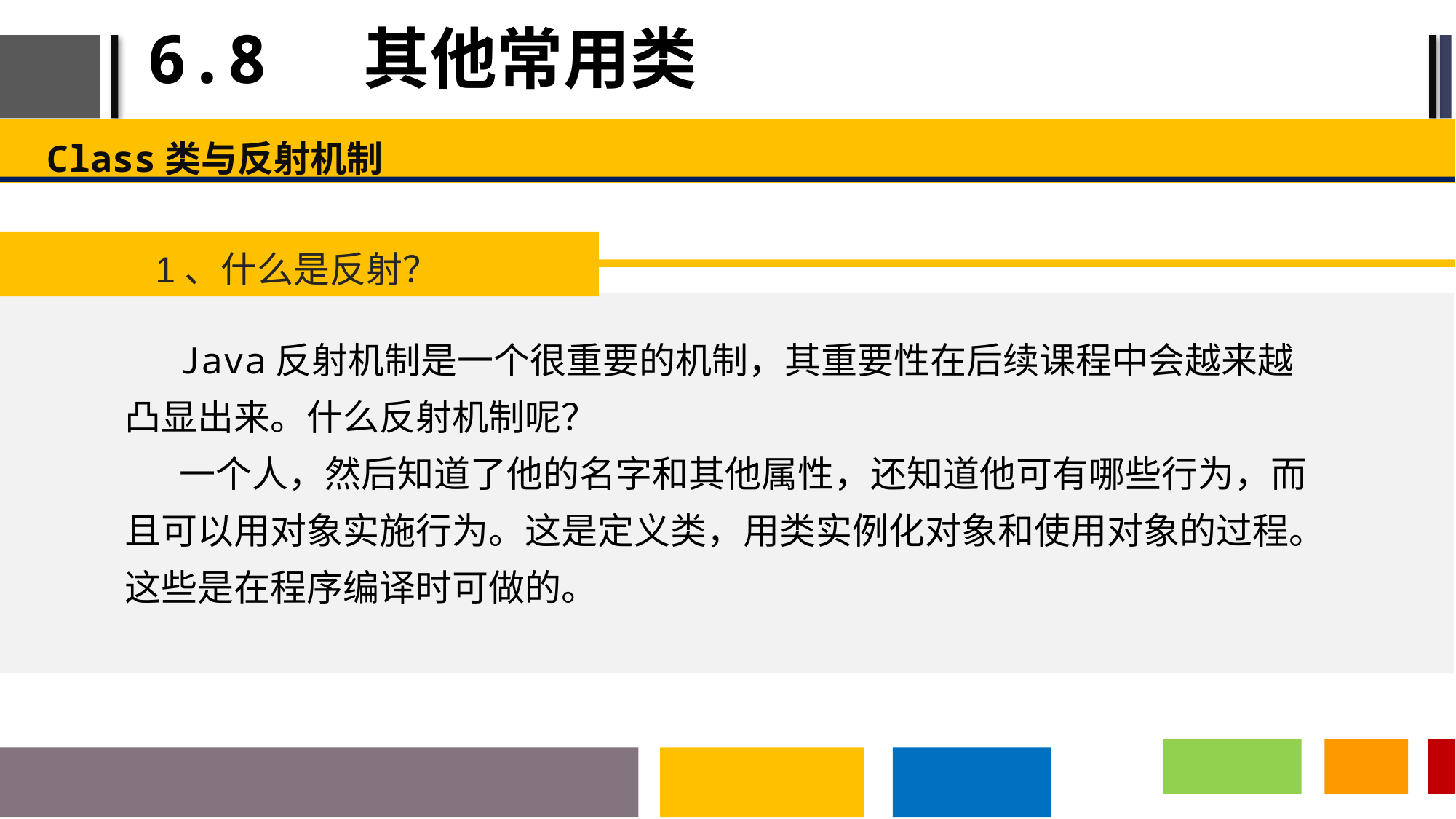

# 6.8  其他常用类

Class类与反射机制

1、什么是反射？

Java反射机制是一个很重要的机制，其重要性在后续课程中会越来越凸显出来。什么反射机制呢？
一个人，然后知道了他的名字和其他属性，还知道他可有哪些行为，而且可以用对象实施行为。这是定义类，用类实例化对象和使用对象的过程。这些是在程序编译时可做的。